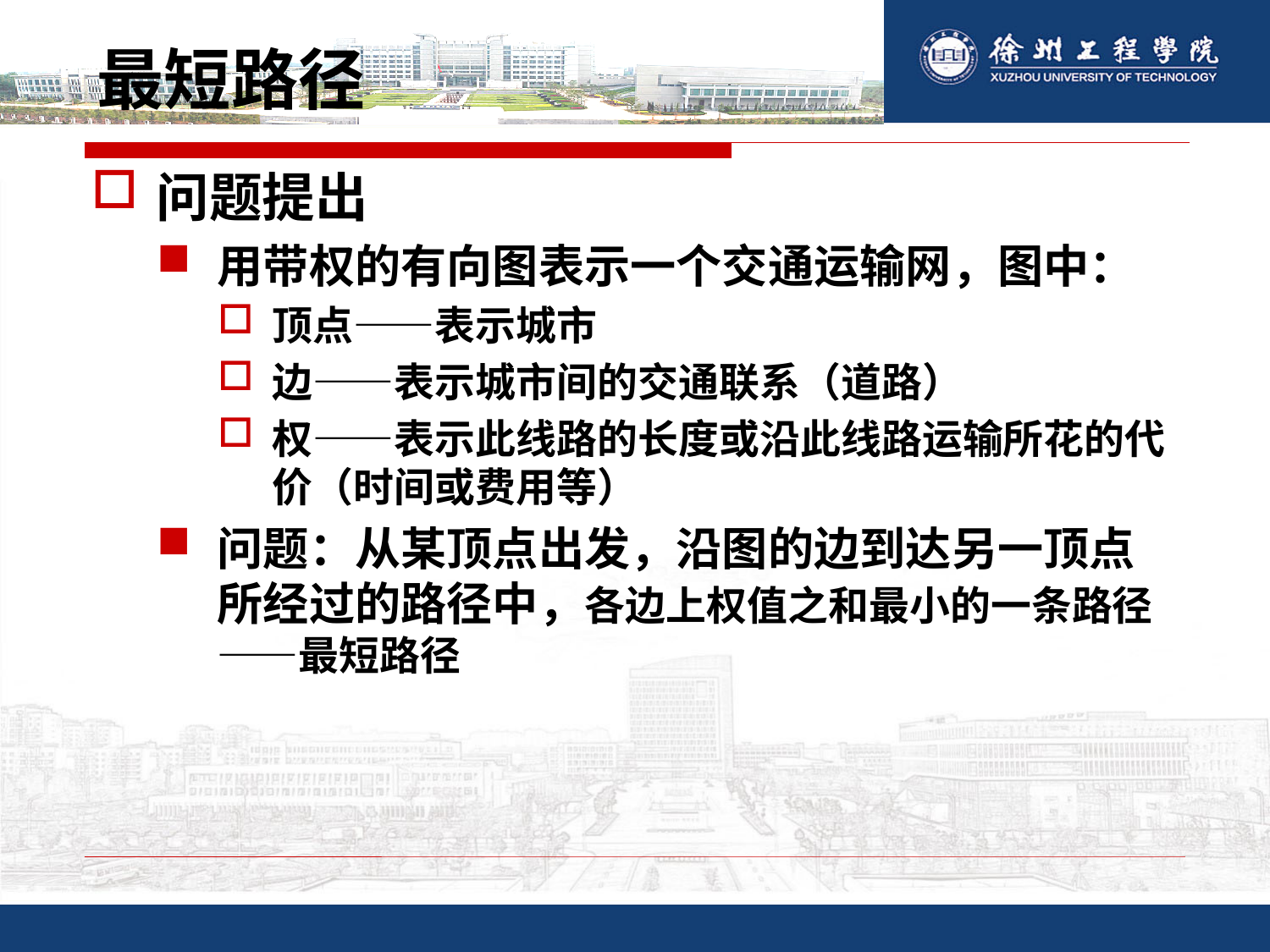

# 最短路径
问题提出
用带权的有向图表示一个交通运输网，图中：
顶点——表示城市
边——表示城市间的交通联系（道路）
权——表示此线路的长度或沿此线路运输所花的代价（时间或费用等）
问题：从某顶点出发，沿图的边到达另一顶点所经过的路径中，各边上权值之和最小的一条路径——最短路径